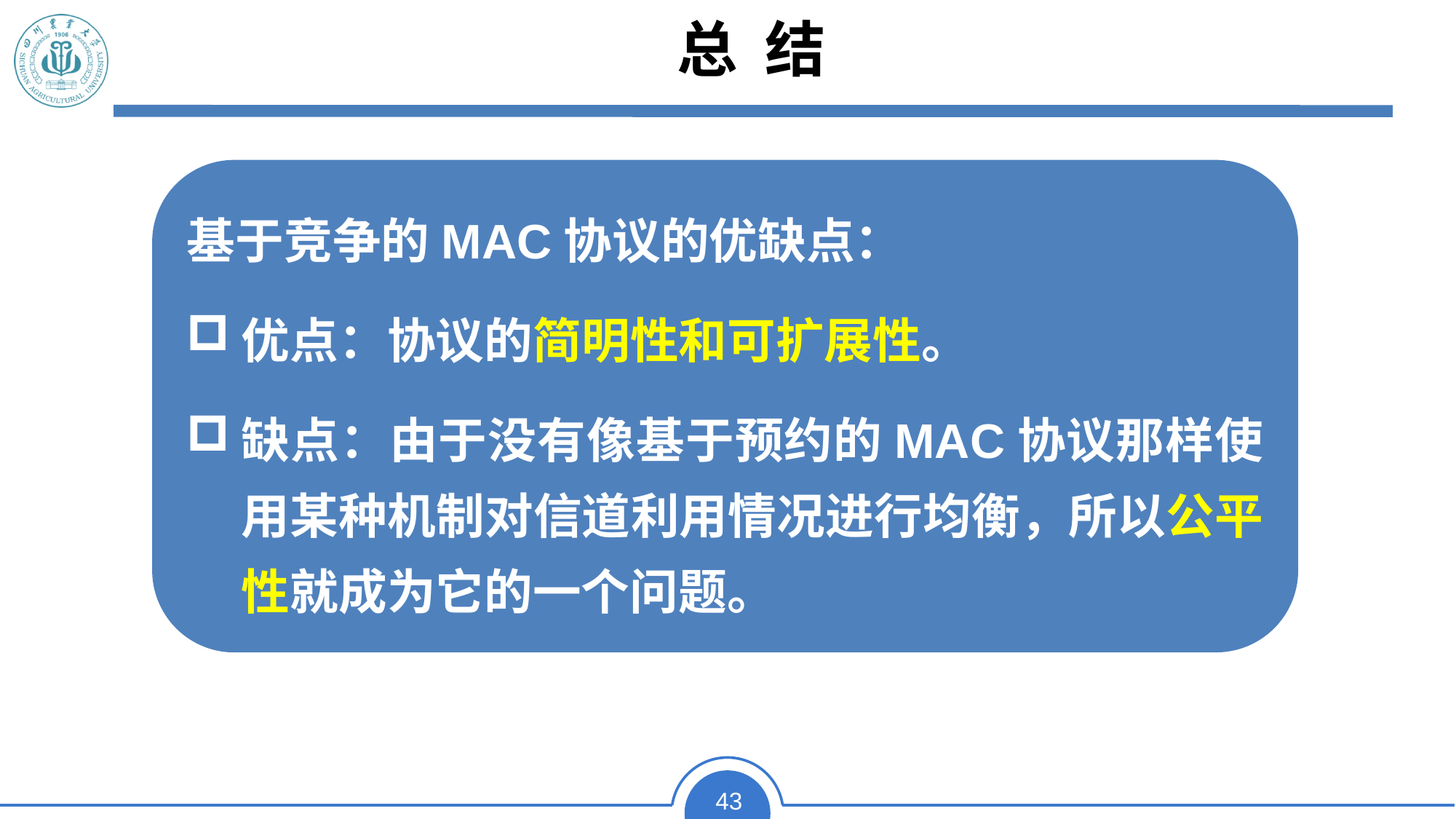

# 总  结
基于竞争的MAC协议的优缺点：
优点：协议的简明性和可扩展性。
缺点：由于没有像基于预约的MAC协议那样使用某种机制对信道利用情况进行均衡，所以公平性就成为它的一个问题。